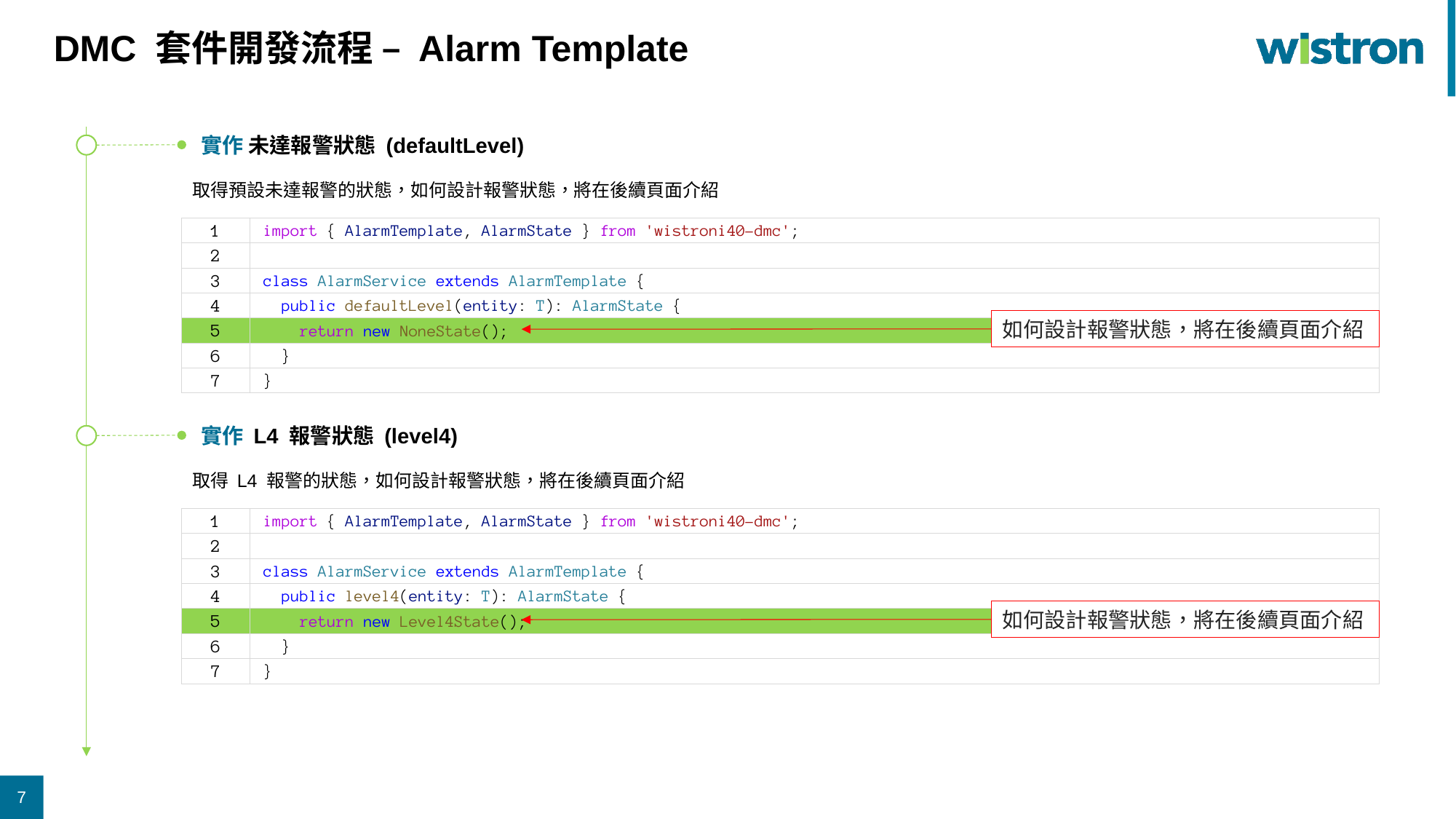

# DMC 套件開發流程 – Alarm Template
實作 未達報警狀態 (defaultLevel)

取得預設未達報警的狀態，如何設計報警狀態，將在後續頁面介紹
| 1 | import { AlarmTemplate, AlarmState } from 'wistroni40-dmc'; |
| --- | --- |
| 2 |  |
| 3 | class AlarmService extends AlarmTemplate { |
| 4 | public defaultLevel(entity: T): AlarmState { |
| 5 | return new NoneState(); |
| 6 | } |
| 7 | } |
如何設計報警狀態，將在後續頁面介紹

實作 L4 報警狀態 (level4)

取得 L4 報警的狀態，如何設計報警狀態，將在後續頁面介紹
| 1 | import { AlarmTemplate, AlarmState } from 'wistroni40-dmc'; |
| --- | --- |
| 2 |  |
| 3 | class AlarmService extends AlarmTemplate { |
| 4 | public level4(entity: T): AlarmState { |
| 5 | return new Level4State(); |
| 6 | } |
| 7 | } |
如何設計報警狀態，將在後續頁面介紹